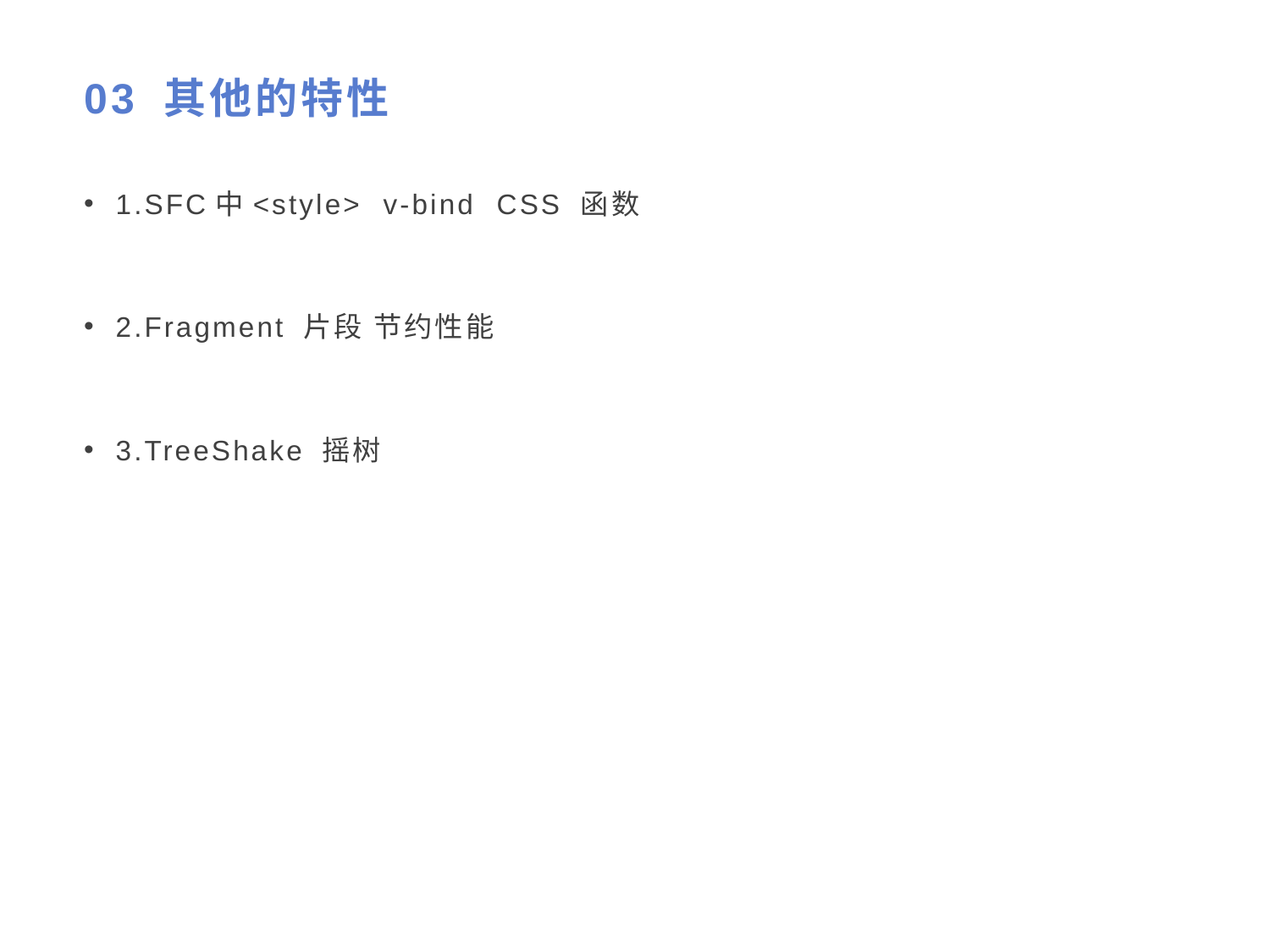

# 03 其他的特性
1.SFC中<style>  v-bind  CSS 函数

2.Fragment 片段 节约性能

3.TreeShake 摇树